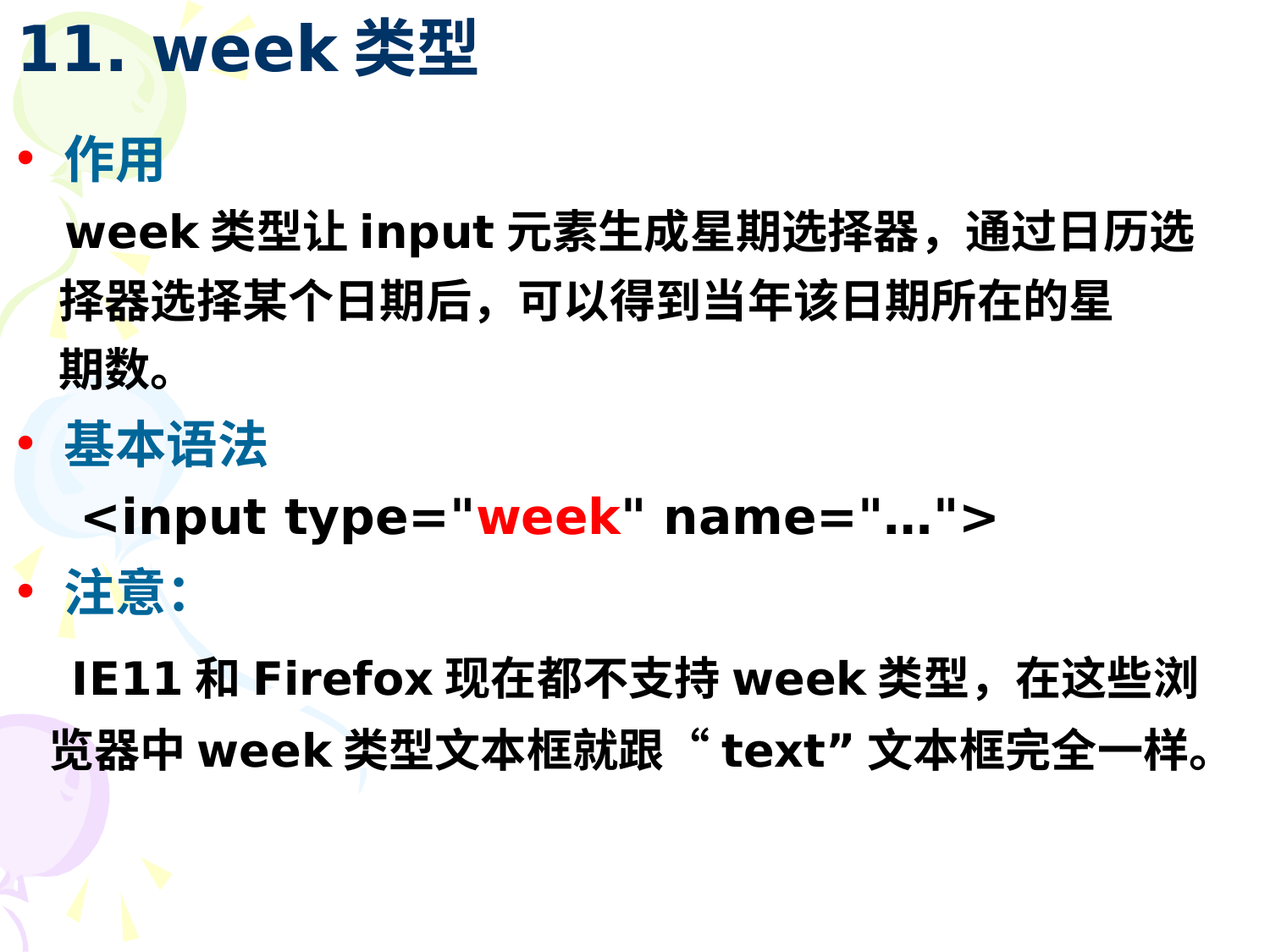

11. week类型
作用
   week类型让input元素生成星期选择器，通过日历选
   择器选择某个日期后，可以得到当年该日期所在的星
   期数。
基本语法
<input type="week" name="…">
注意：
   IE11和Firefox现在都不支持week类型，在这些浏
  览器中week类型文本框就跟“text”文本框完全一样。